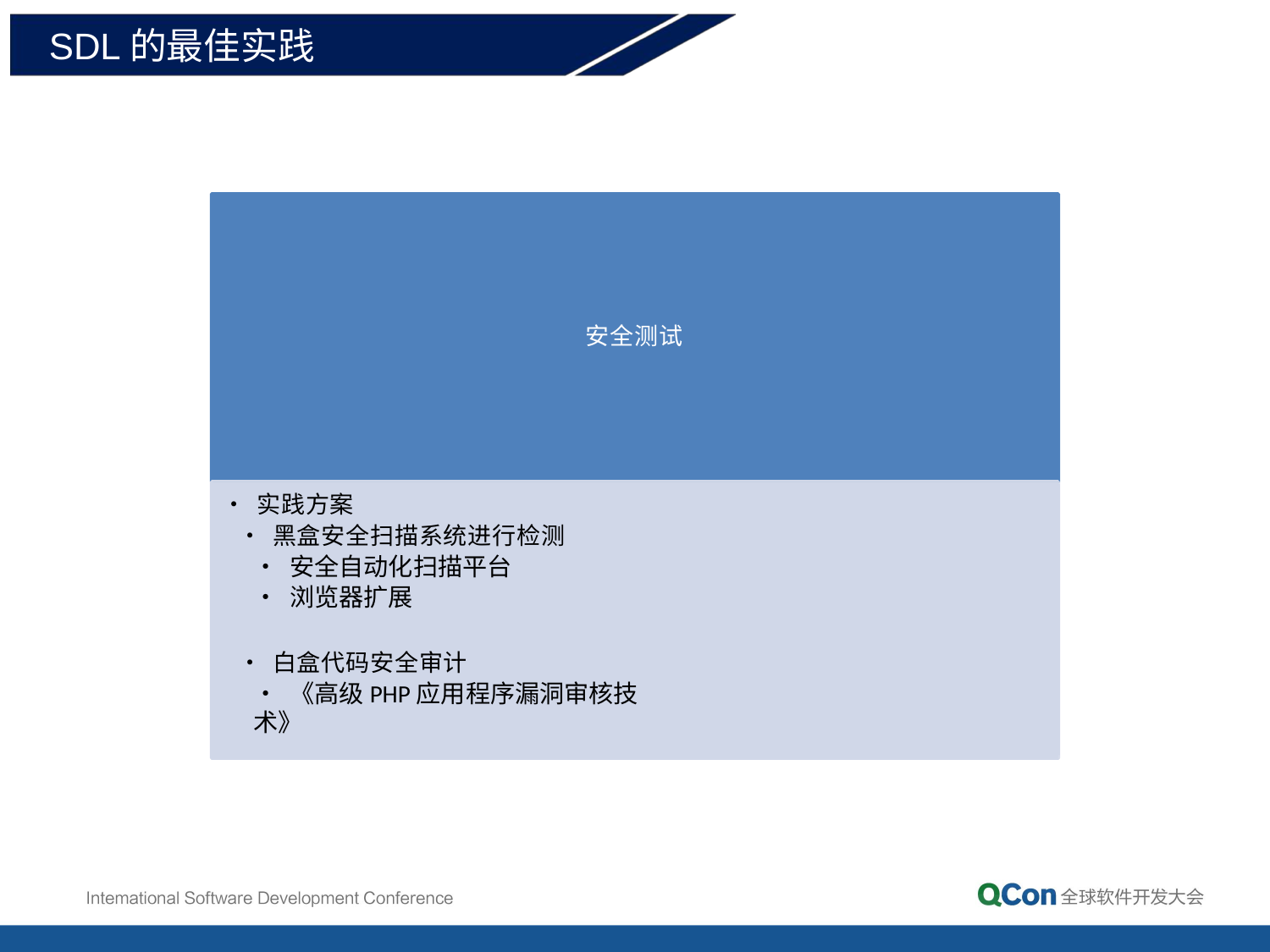

# SDL的最佳实践

安全测试

• 实践方案
• 黑盒安全扫描系统进行检测
• 安全自动化扫描平台
• 浏览器扩展

• 白盒代码安全审计
• 《高级PHP应用程序漏洞审核技术》